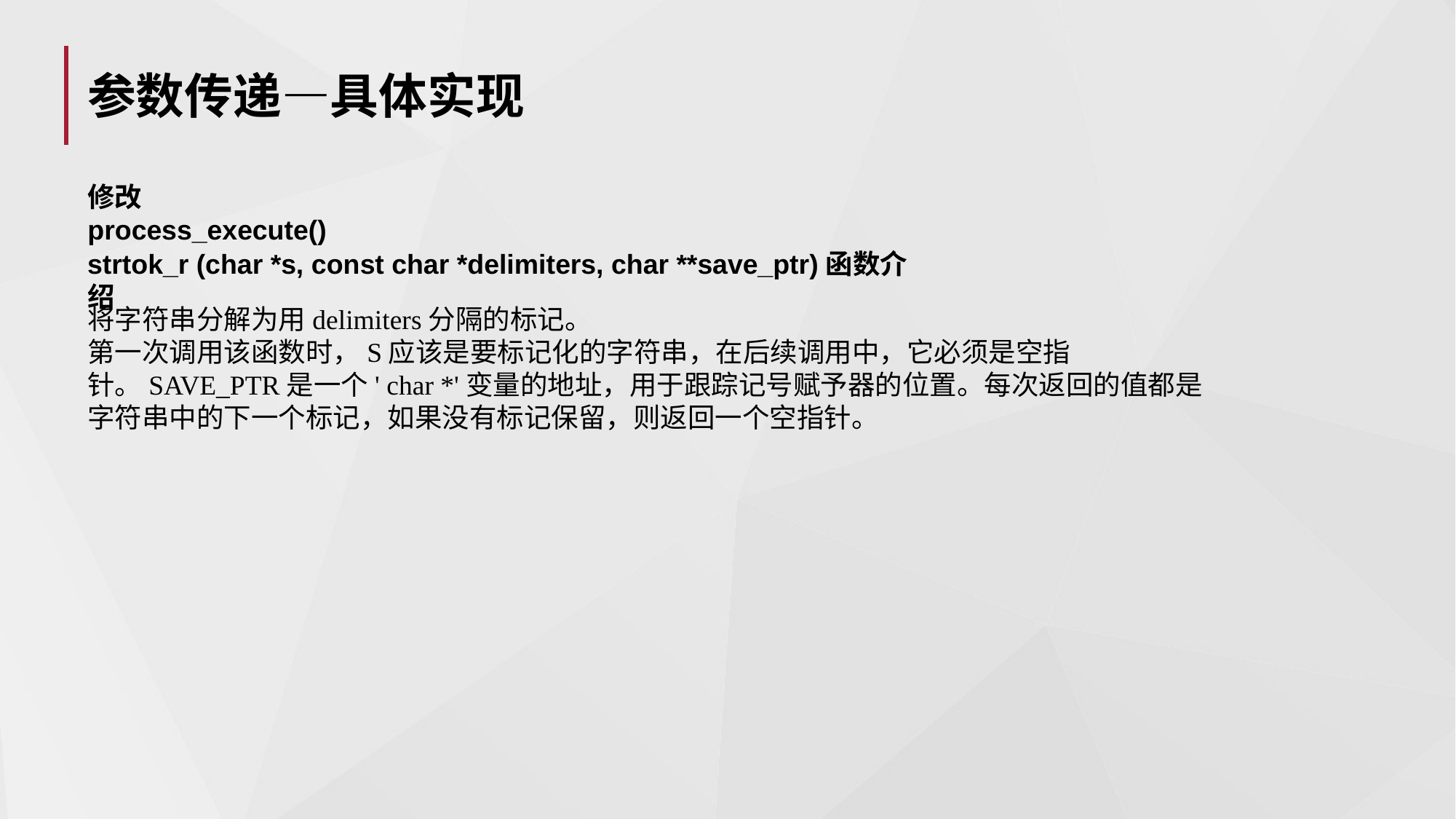

参数传递—具体实现
修改process_execute()
strtok_r (char *s, const char *delimiters, char **save_ptr)函数介绍
将字符串分解为用delimiters分隔的标记。
第一次调用该函数时，S应该是要标记化的字符串，在后续调用中，它必须是空指针。SAVE_PTR是一个' char *'变量的地址，用于跟踪记号赋予器的位置。每次返回的值都是字符串中的下一个标记，如果没有标记保留，则返回一个空指针。